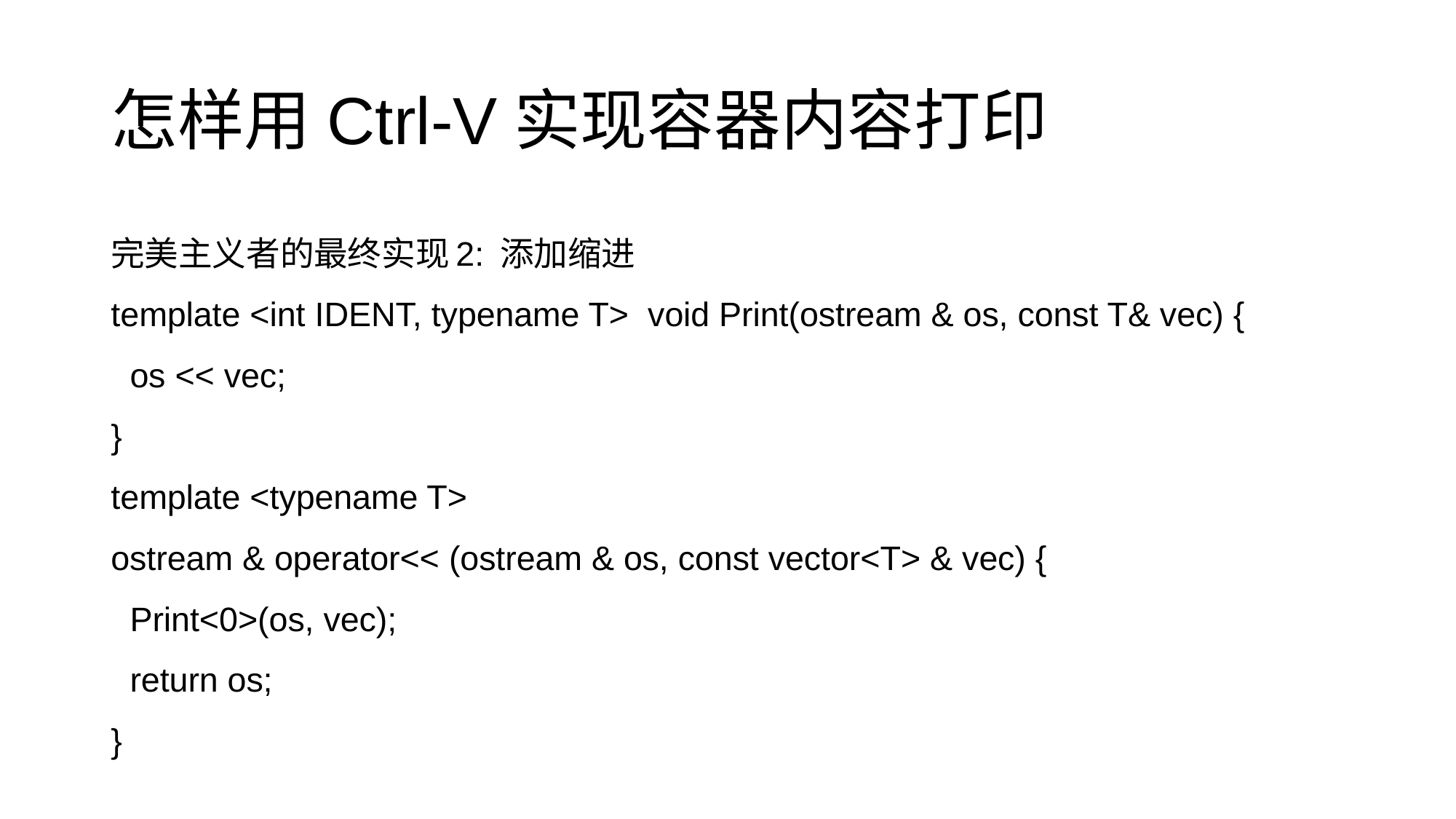

# 怎样用Ctrl-V实现容器内容打印
完美主义者的最终实现2: 添加缩进
template <int IDENT, typename T>  void Print(ostream & os, const T& vec) {  os << vec;
}
template <typename T>
ostream & operator<< (ostream & os, const vector<T> & vec) {  Print<0>(os, vec);  return os;
}